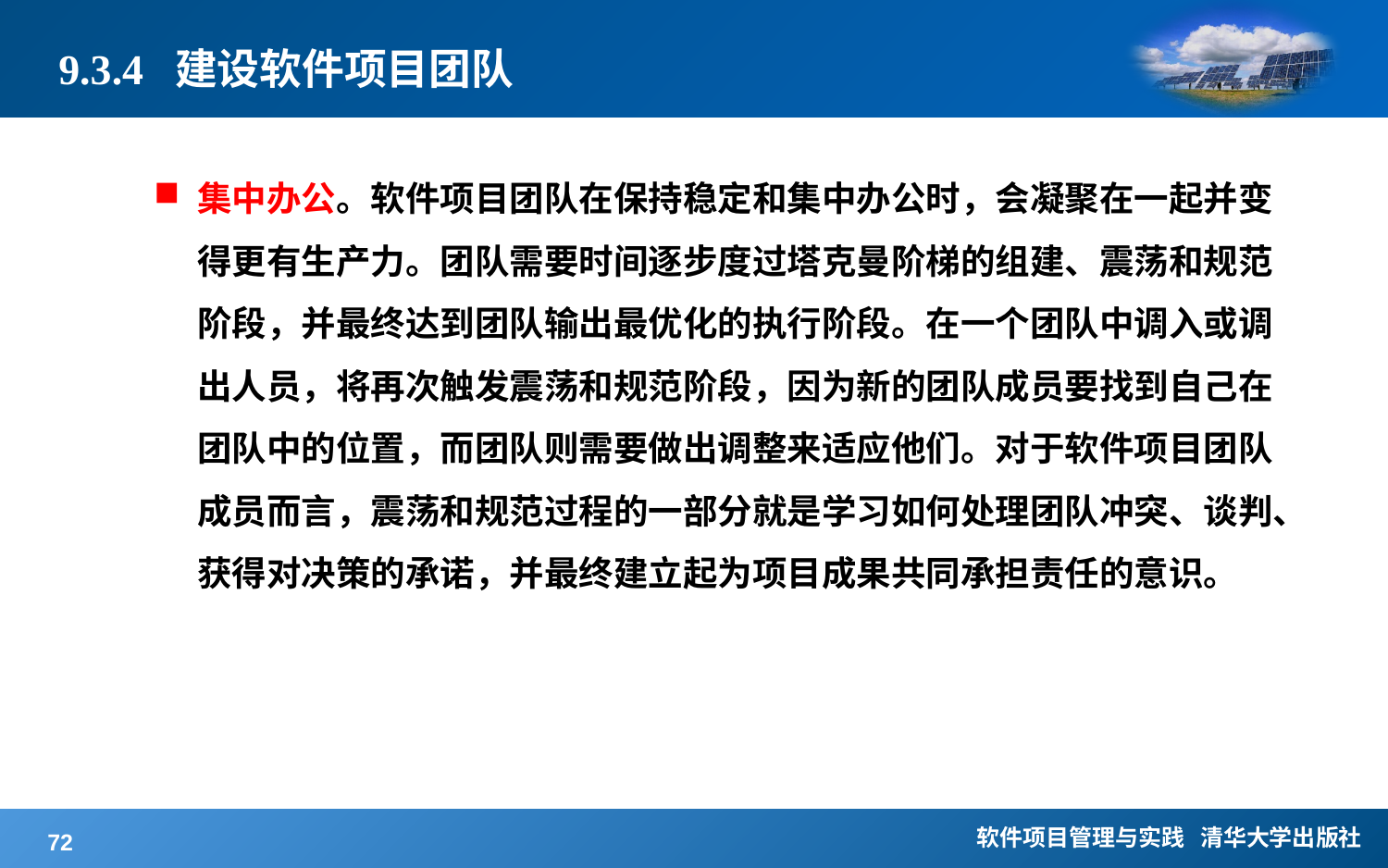

# 9.3.4  建设软件项目团队
集中办公。软件项目团队在保持稳定和集中办公时，会凝聚在一起并变得更有生产力。团队需要时间逐步度过塔克曼阶梯的组建、震荡和规范阶段，并最终达到团队输出最优化的执行阶段。在一个团队中调入或调出人员，将再次触发震荡和规范阶段，因为新的团队成员要找到自己在团队中的位置，而团队则需要做出调整来适应他们。对于软件项目团队成员而言，震荡和规范过程的一部分就是学习如何处理团队冲突、谈判、获得对决策的承诺，并最终建立起为项目成果共同承担责任的意识。